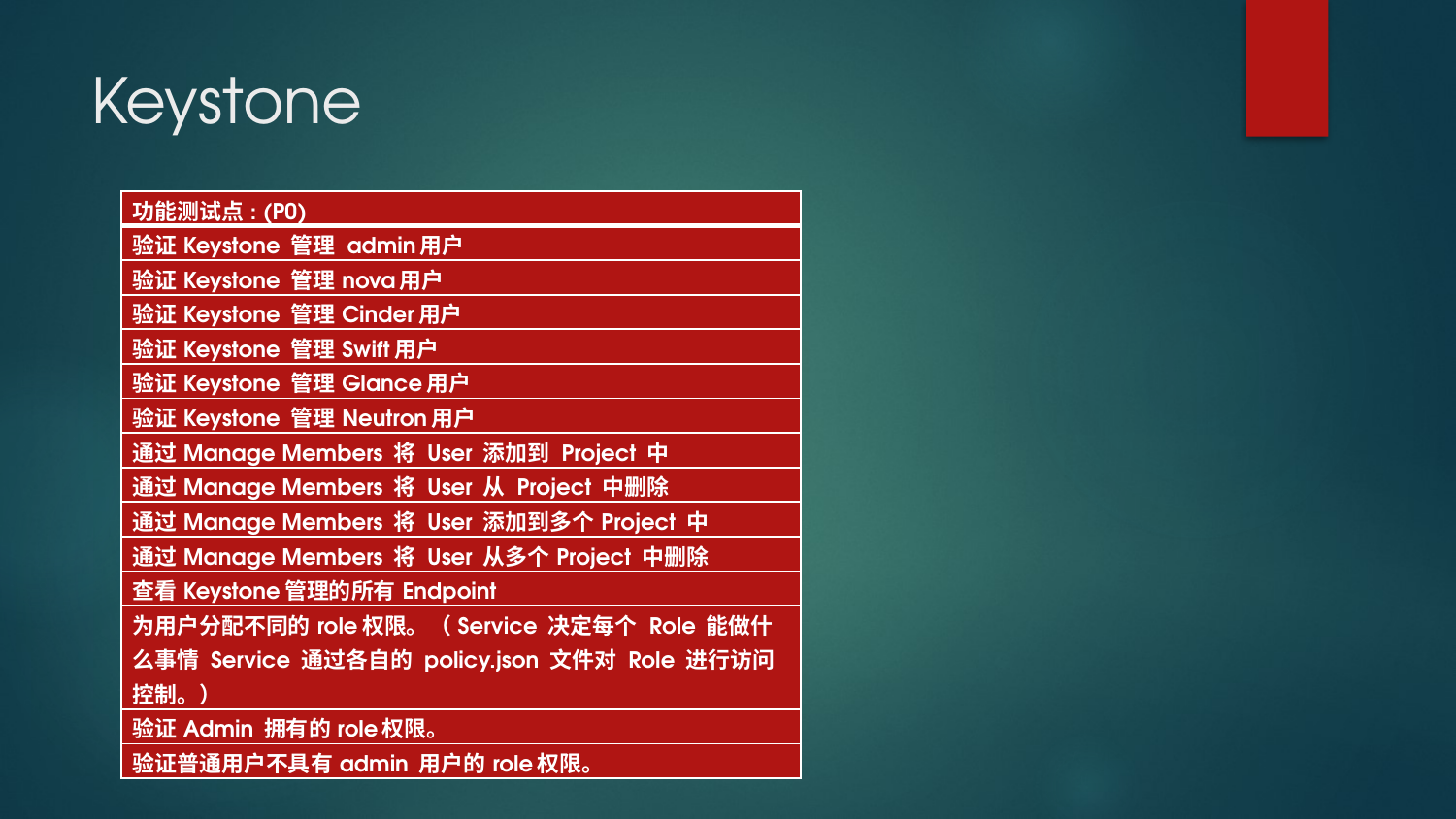

# Keystone
| 功能测试点: (P0) |
| --- |
| 验证Keystone 管理 admin用户 |
| 验证Keystone 管理nova用户 |
| 验证Keystone 管理Cinder用户 |
| 验证Keystone 管理Swift用户 |
| 验证Keystone 管理Glance用户 |
| 验证Keystone 管理Neutron用户 |
| 通过Manage Members 将 User 添加到 Project 中 |
| 通过Manage Members 将 User 从 Project 中删除 |
| 通过Manage Members 将 User 添加到多个Project 中 |
| 通过Manage Members 将 User 从多个Project 中删除 |
| 查看Keystone管理的所有Endpoint |
| 为用户分配不同的role权限。（Service 决定每个 Role 能做什么事情 Service 通过各自的 policy.json 文件对 Role 进行访问控制。） |
| 验证Admin 拥有的role权限。 |
| 验证普通用户不具有admin 用户的role权限。 |